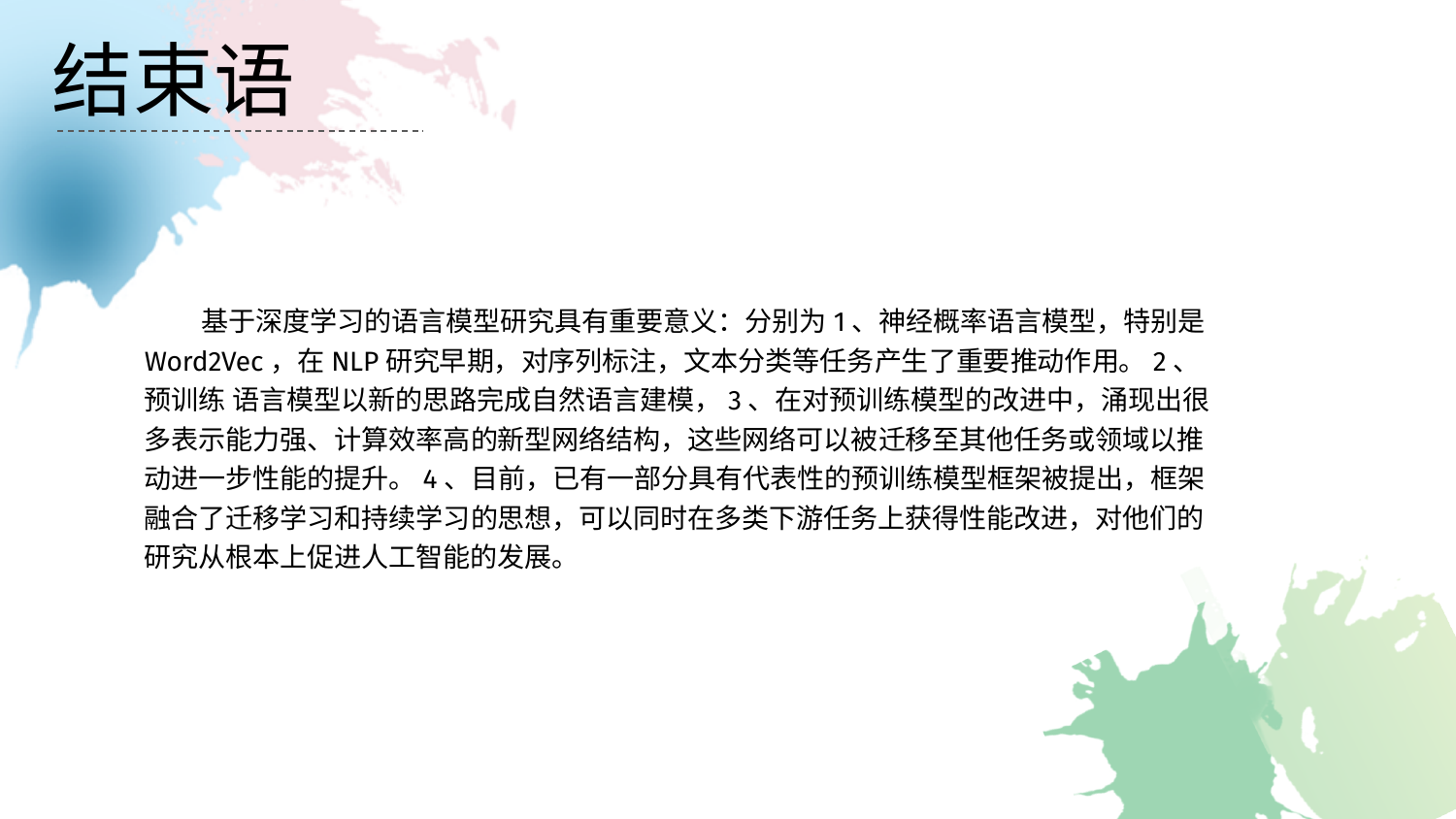

结束语
基于深度学习的语言模型研究具有重要意义：分别为1、神经概率语言模型，特别是Word2Vec，在NLP研究早期，对序列标注，文本分类等任务产生了重要推动作用。2、预训练 语言模型以新的思路完成自然语言建模，3、在对预训练模型的改进中，涌现出很多表示能力强、计算效率高的新型网络结构，这些网络可以被迁移至其他任务或领域以推动进一步性能的提升。4、目前，已有一部分具有代表性的预训练模型框架被提出，框架融合了迁移学习和持续学习的思想，可以同时在多类下游任务上获得性能改进，对他们的研究从根本上促进人工智能的发展。